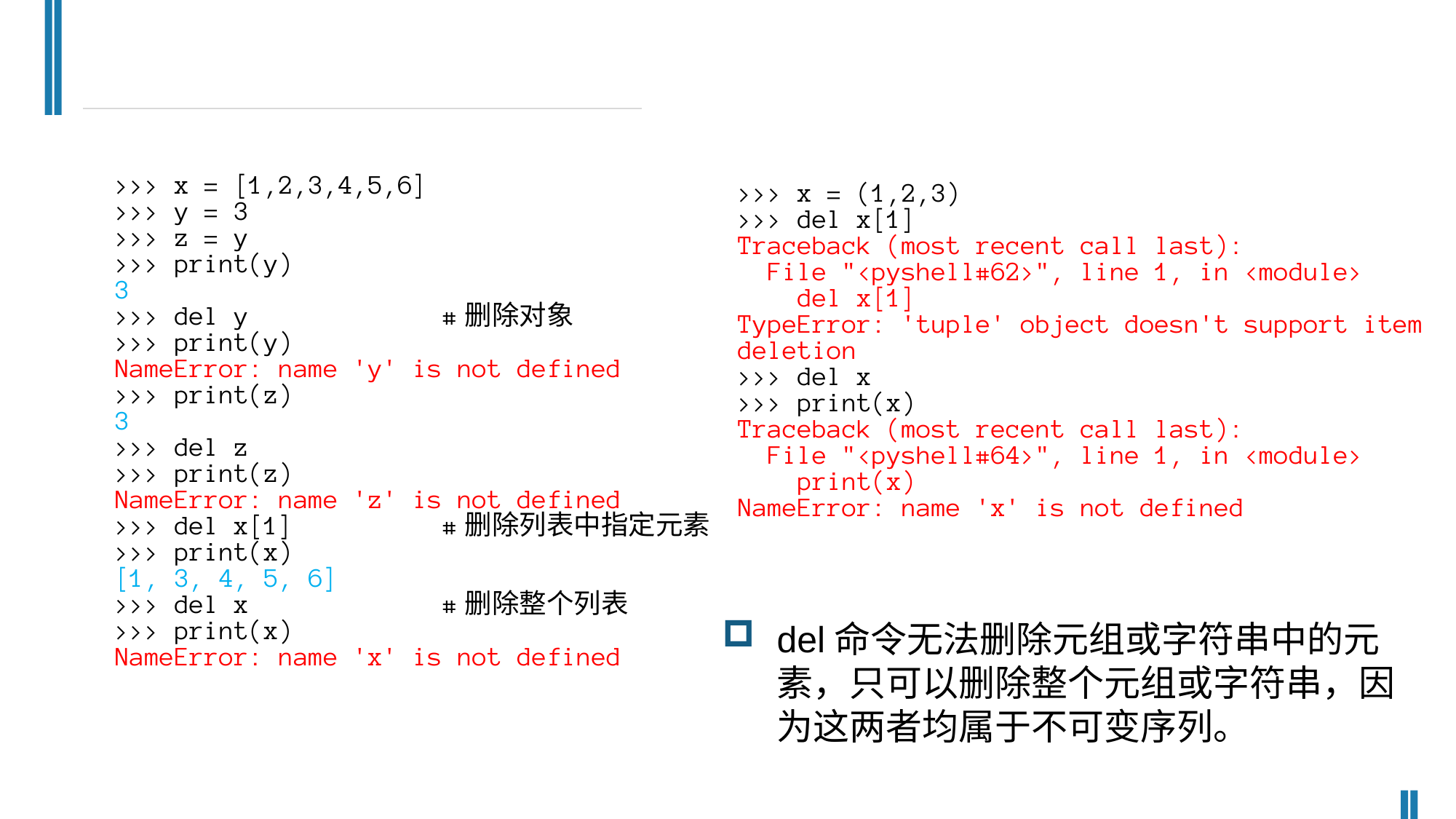

>>> x = [1,2,3,4,5,6]
>>> y = 3
>>> z = y
>>> print(y)
3
>>> del y             #删除对象
>>> print(y)
NameError: name 'y' is not defined
>>> print(z)
3
>>> del z
>>> print(z)
NameError: name 'z' is not defined
>>> del x[1]          #删除列表中指定元素
>>> print(x)
[1, 3, 4, 5, 6]
>>> del x             #删除整个列表
>>> print(x)
NameError: name 'x' is not defined
>>> x = (1,2,3)
>>> del x[1]
Traceback (most recent call last):
  File "<pyshell#62>", line 1, in <module>
    del x[1]
TypeError: 'tuple' object doesn't support item deletion
>>> del x
>>> print(x)
Traceback (most recent call last):
  File "<pyshell#64>", line 1, in <module>
    print(x)
NameError: name 'x' is not defined
del命令无法删除元组或字符串中的元素，只可以删除整个元组或字符串，因为这两者均属于不可变序列。